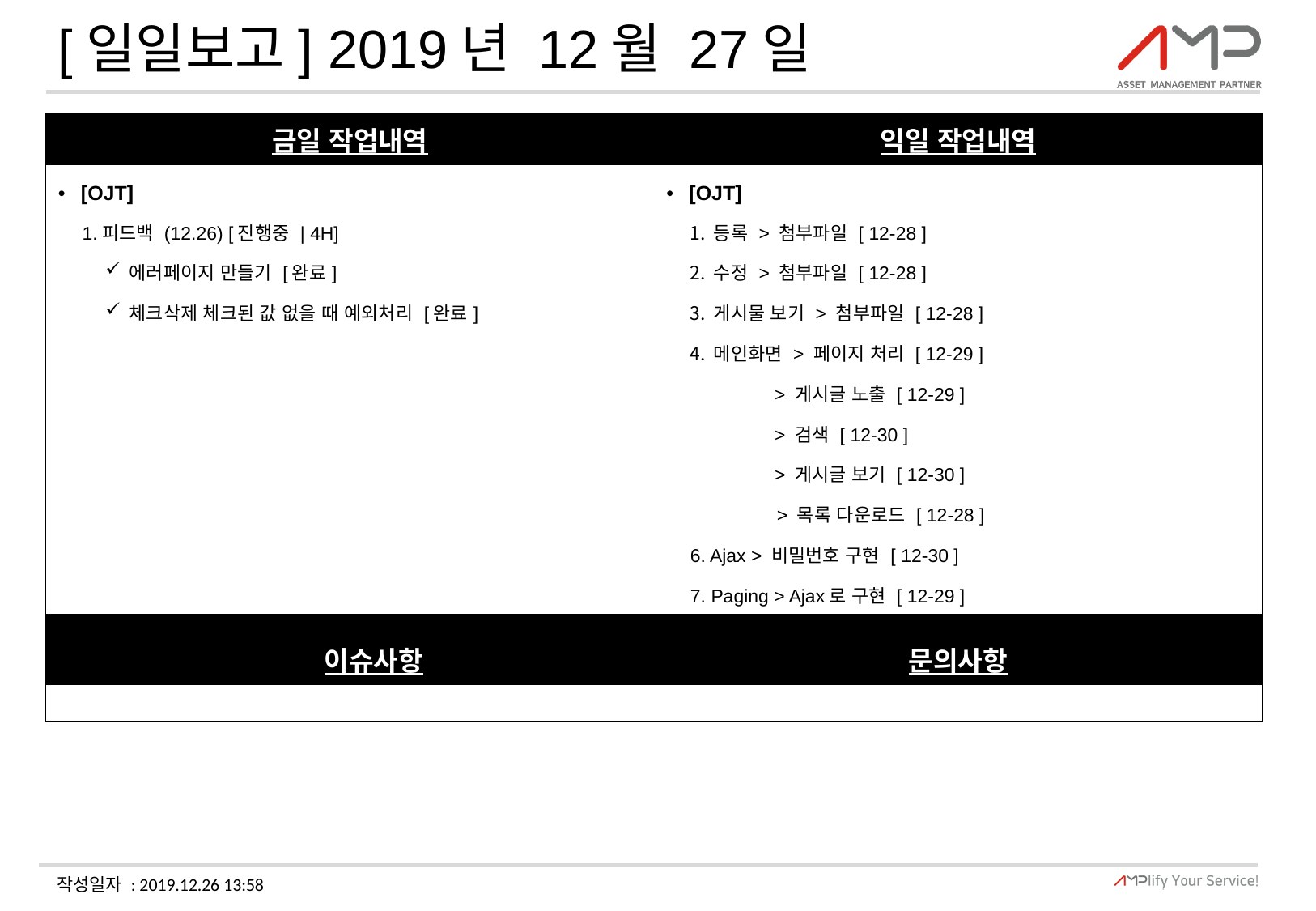

# [일일보고] 2019년 12월 27일
| 금일 작업내역 | 익일 작업내역 |
| --- | --- |
| [OJT] 1.피드백 (12.26) [진행중 | 4H] 에러페이지 만들기 [완료] 체크삭제 체크된 값 없을 때 예외처리 [완료] | [OJT] 등록 > 첨부파일 [ 12-28 ] 수정 > 첨부파일 [ 12-28 ] 게시물 보기 > 첨부파일 [ 12-28 ] 메인화면 > 페이지 처리 [ 12-29 ] > 게시글 노출 [ 12-29 ] > 검색 [ 12-30 ] > 게시글 보기 [ 12-30 ] > 목록 다운로드 [ 12-28 ] 6. Ajax > 비밀번호 구현 [ 12-30 ] 7. Paging > Ajax로 구현 [ 12-29 ] |
| 이슈사항 | 문의사항 |
|  |  |
작성일자 : 2019.12.26 13:58